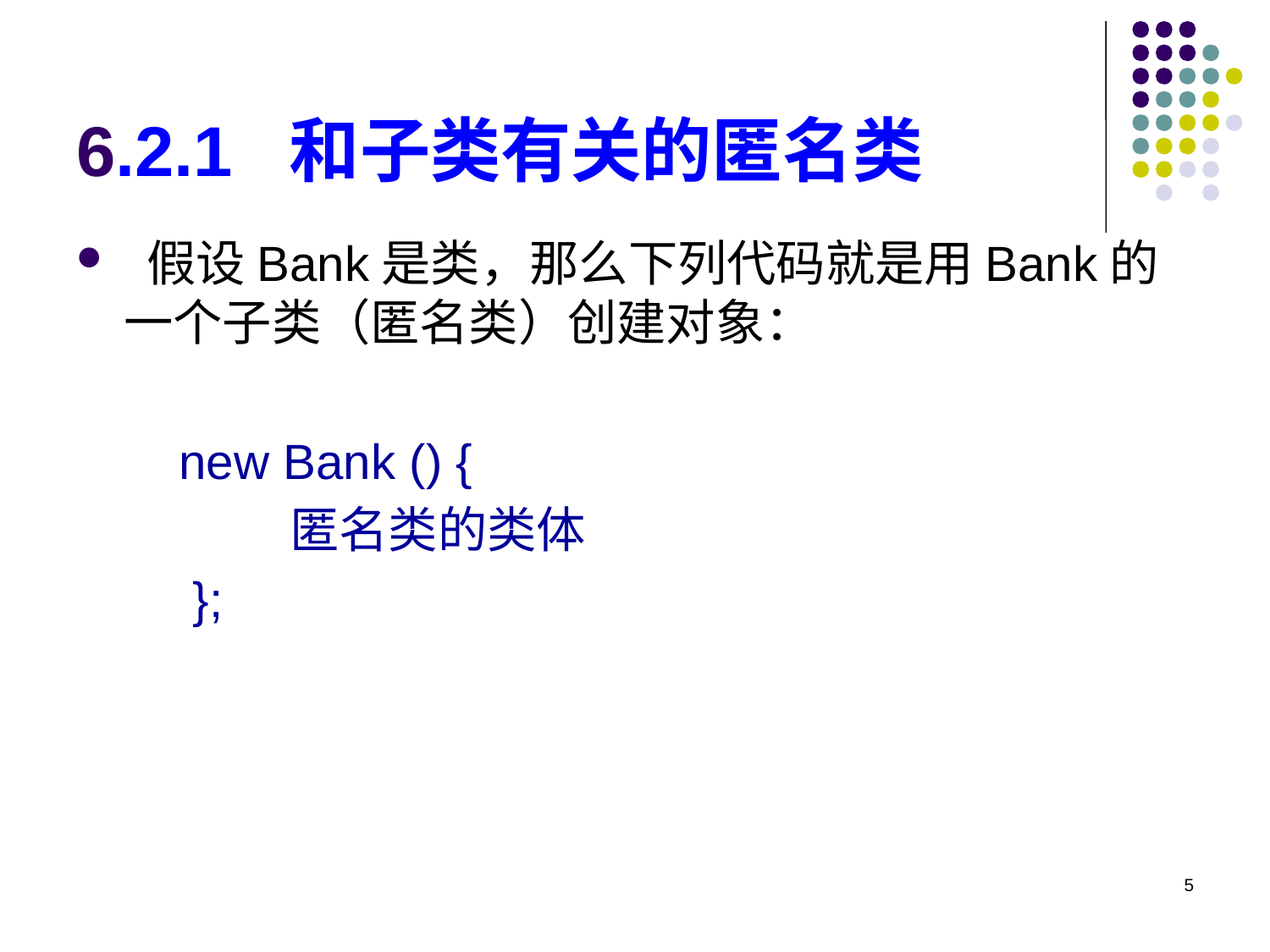

# 6.2.1  和子类有关的匿名类
 假设Bank是类，那么下列代码就是用Bank的一个子类（匿名类）创建对象：

    new Bank () {
              匿名类的类体
     };

5